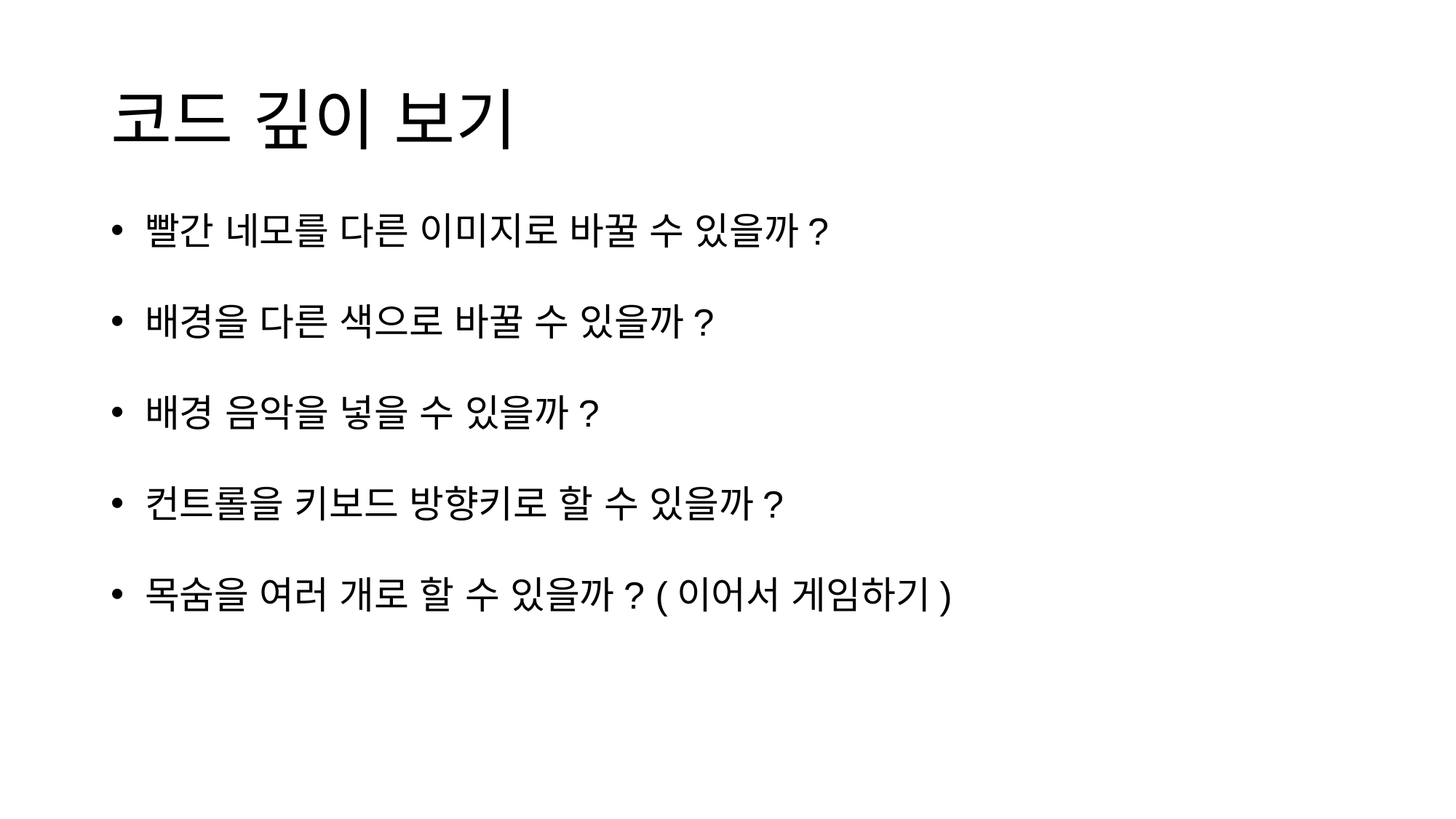

# 코드 깊이 보기
빨간 네모를 다른 이미지로 바꿀 수 있을까?

배경을 다른 색으로 바꿀 수 있을까?

배경 음악을 넣을 수 있을까?

컨트롤을 키보드 방향키로 할 수 있을까?

목숨을 여러 개로 할 수 있을까? (이어서 게임하기)